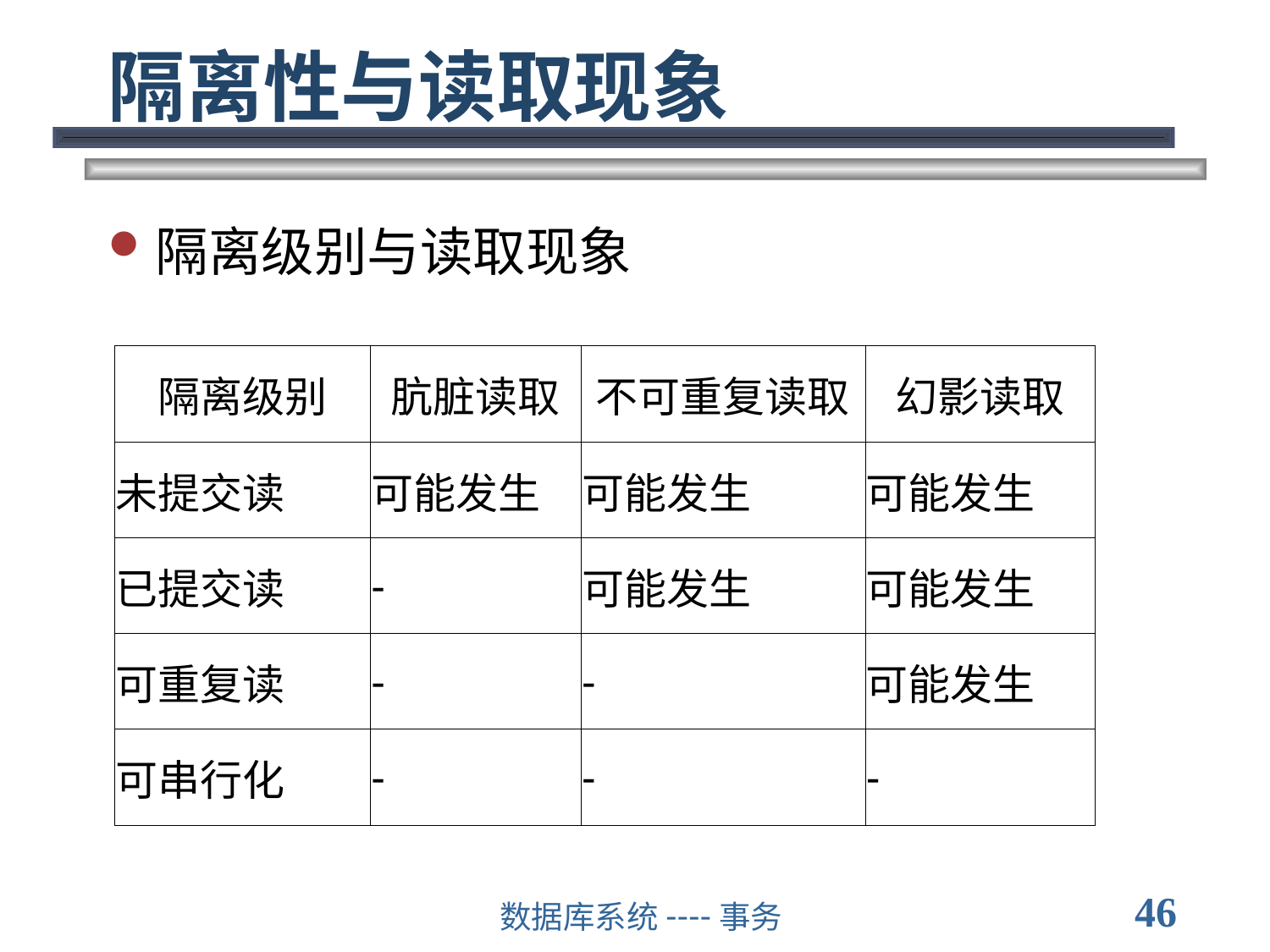

# 隔离性与读取现象
隔离级别与读取现象

| 隔离级别 | 肮脏读取 | 不可重复读取 | 幻影读取 |
| --- | --- | --- | --- |
| 未提交读 | 可能发生 | 可能发生 | 可能发生 |
| 已提交读 | - | 可能发生 | 可能发生 |
| 可重复读 | - | - | 可能发生 |
| 可串行化 | - | - | - |
46
数据库系统----事务